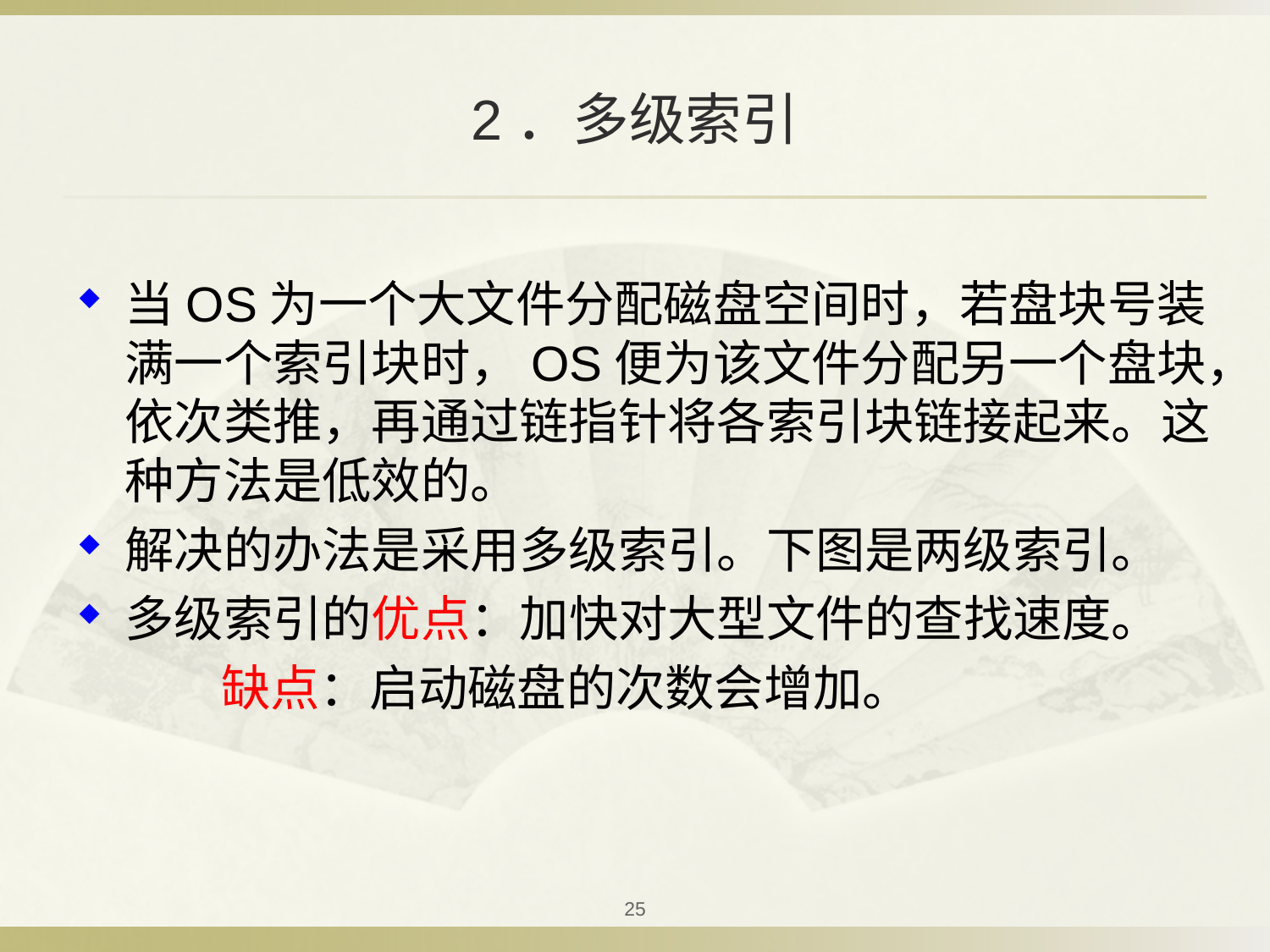

# 2．多级索引
当OS为一个大文件分配磁盘空间时，若盘块号装满一个索引块时，OS便为该文件分配另一个盘块，依次类推，再通过链指针将各索引块链接起来。这种方法是低效的。
解决的办法是采用多级索引。下图是两级索引。
多级索引的优点：加快对大型文件的查找速度。
            缺点：启动磁盘的次数会增加。
25